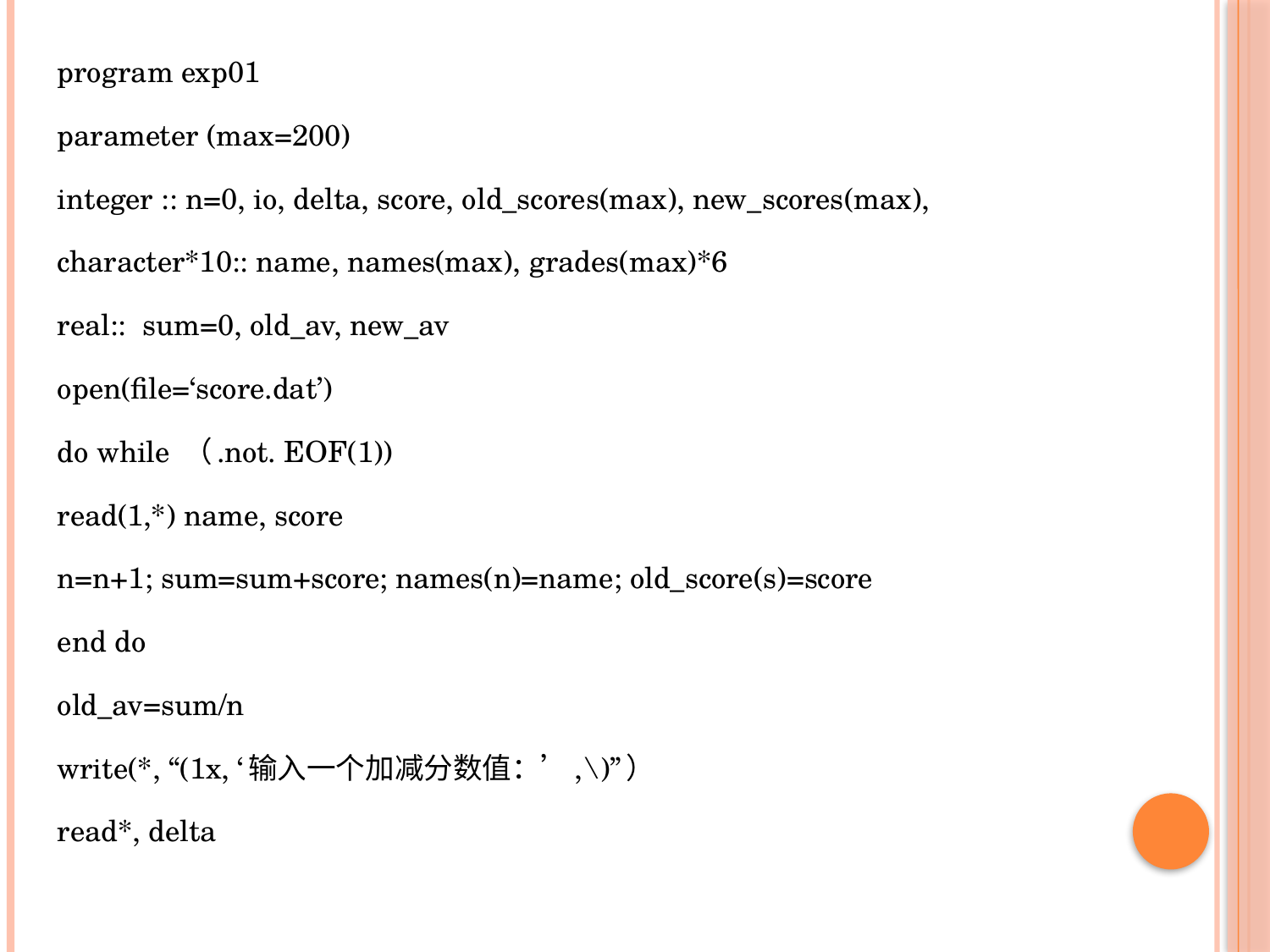

program exp01
parameter (max=200)
integer :: n=0, io, delta, score, old_scores(max), new_scores(max),
character*10:: name, names(max), grades(max)*6
real::  sum=0, old_av, new_av
open(file=‘score.dat’)
do while （.not. EOF(1))
read(1,*) name, score
n=n+1; sum=sum+score; names(n)=name; old_score(s)=score
end do
old_av=sum/n
write(*, “(1x, ‘输入一个加减分数值：’,\)”）
read*, delta